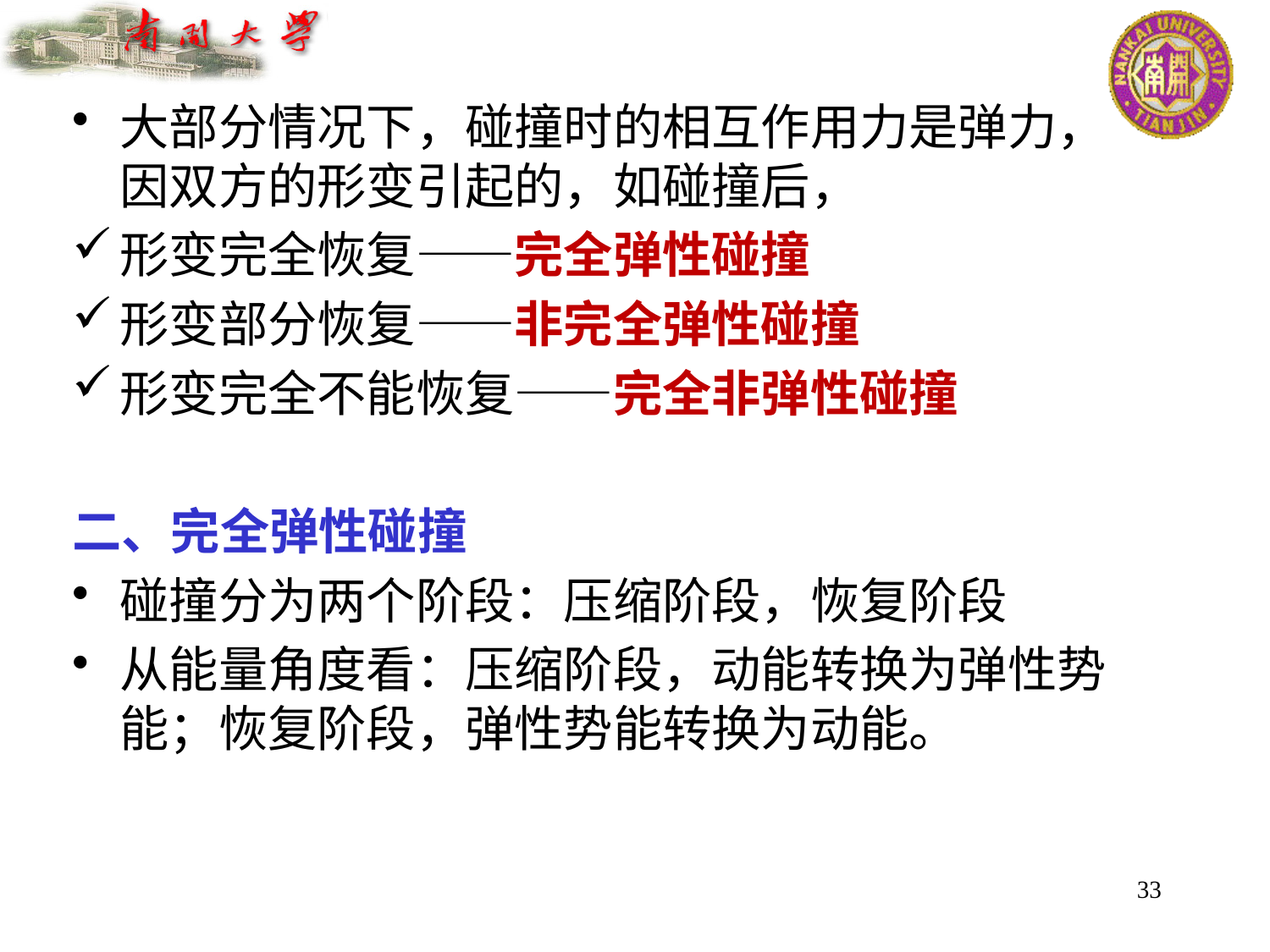

大部分情况下，碰撞时的相互作用力是弹力，因双方的形变引起的，如碰撞后，
形变完全恢复——完全弹性碰撞
形变部分恢复——非完全弹性碰撞
形变完全不能恢复——完全非弹性碰撞

二、完全弹性碰撞
碰撞分为两个阶段：压缩阶段，恢复阶段
从能量角度看：压缩阶段，动能转换为弹性势能；恢复阶段，弹性势能转换为动能。

33